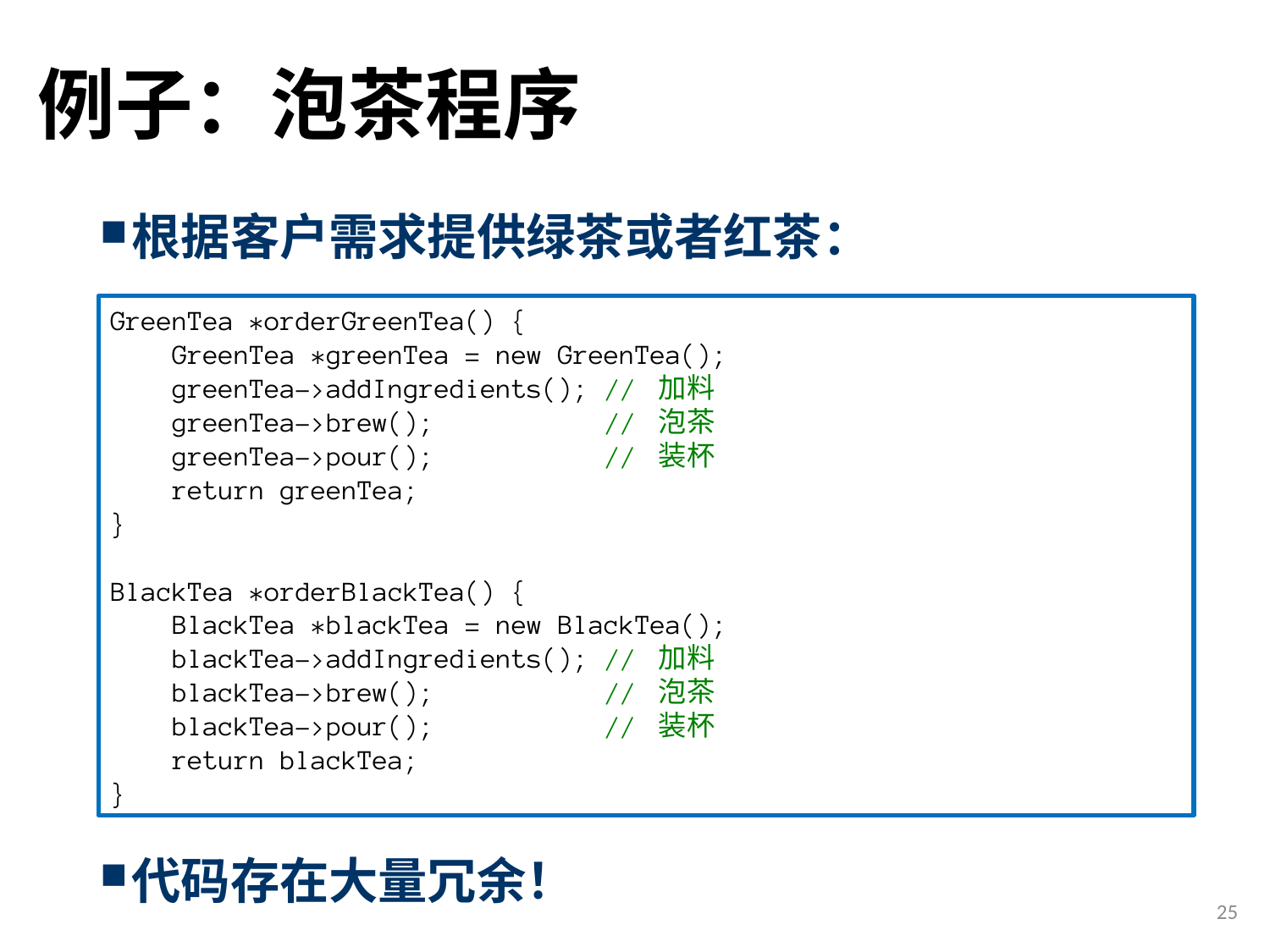

# 例子：泡茶程序
根据客户需求提供绿茶或者红茶：

代码存在大量冗余！
GreenTea *orderGreenTea() {
    GreenTea *greenTea = new GreenTea();
    greenTea->addIngredients(); // 加料
    greenTea->brew();           // 泡茶
    greenTea->pour();           // 装杯
    return greenTea;
}

BlackTea *orderBlackTea() {
    BlackTea *blackTea = new BlackTea();
    blackTea->addIngredients(); // 加料
    blackTea->brew();           // 泡茶
    blackTea->pour();           // 装杯
    return blackTea;
}
25